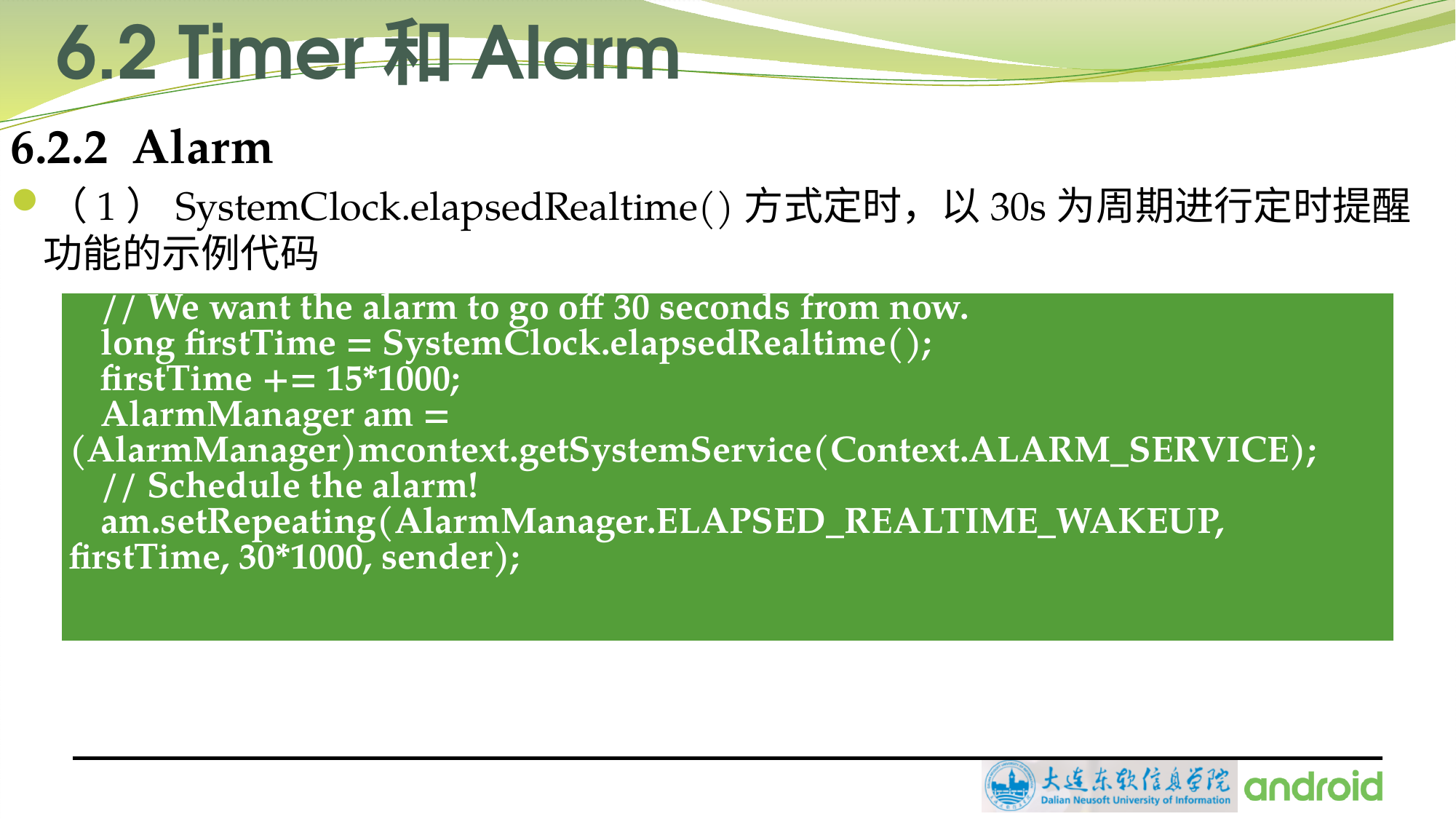

# 6.2 Timer和Alarm
6.2.2  Alarm
（1）SystemClock.elapsedRealtime()方式定时，以30s为周期进行定时提醒功能的示例代码

| // We want the alarm to go off 30 seconds from now. long firstTime = SystemClock.elapsedRealtime(); firstTime += 15\*1000; AlarmManager am = (AlarmManager)mcontext.getSystemService(Context.ALARM\_SERVICE); // Schedule the alarm! am.setRepeating(AlarmManager.ELAPSED\_REALTIME\_WAKEUP, firstTime, 30\*1000, sender); |
| --- |